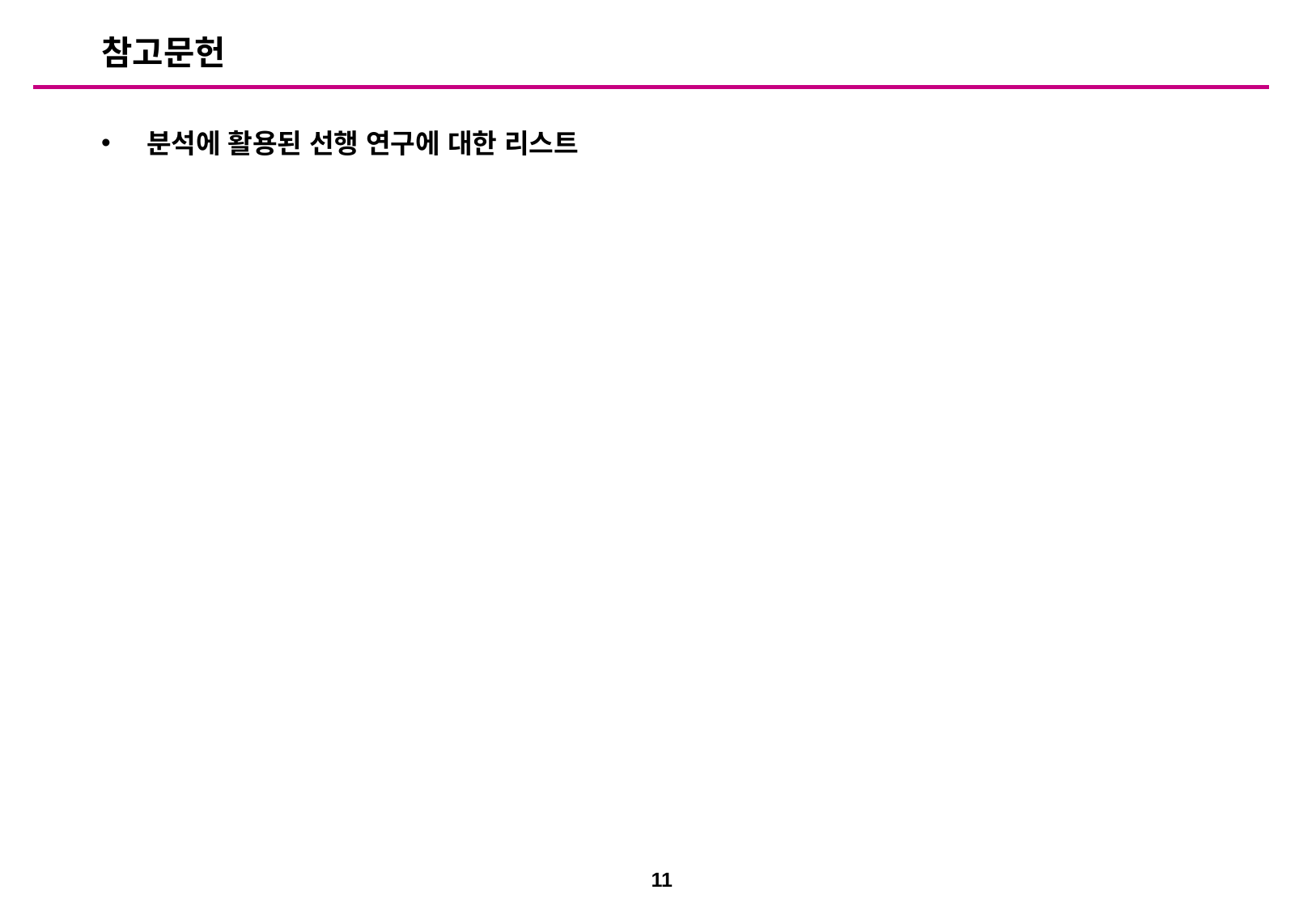

참고문헌
분석에 활용된 선행 연구에 대한 리스트
11